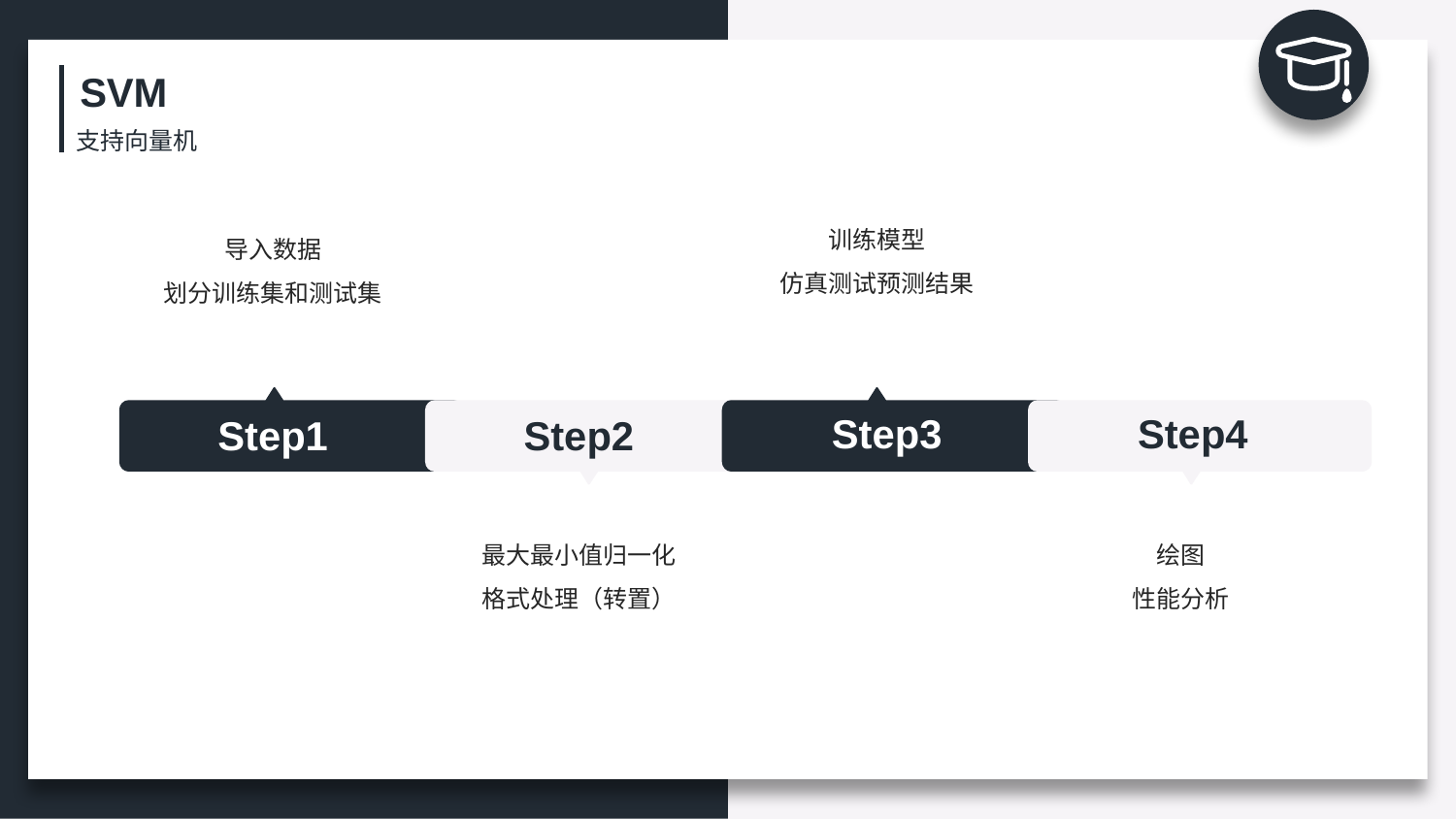

SVM
支持向量机
训练模型
仿真测试预测结果
导入数据
划分训练集和测试集

Step3
Step4

Step1
Step2
最大最小值归一化
格式处理（转置）
绘图
性能分析